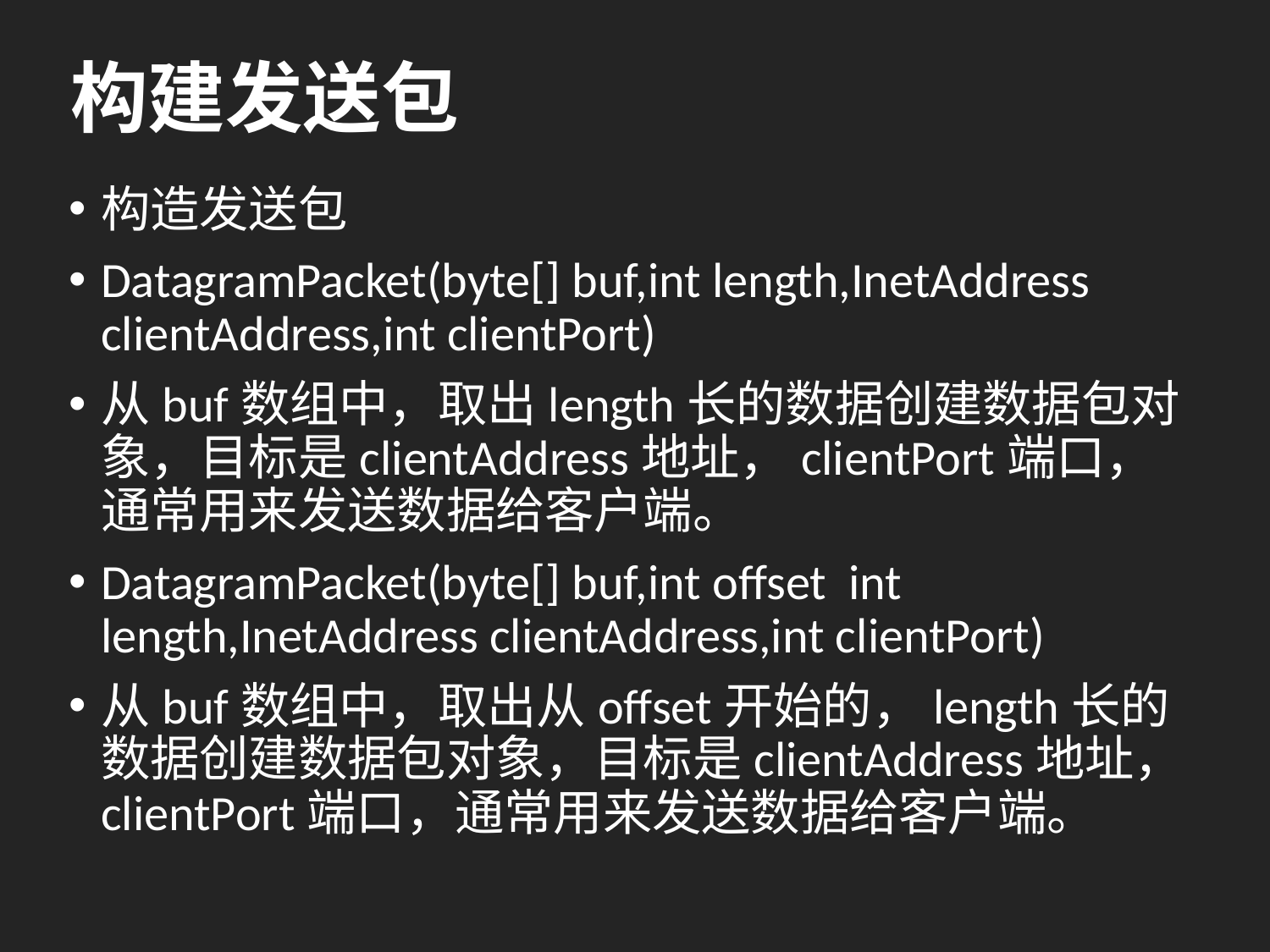

# 构建发送包
构造发送包
DatagramPacket(byte[] buf,int length,InetAddress clientAddress,int clientPort)
从buf数组中，取出length长的数据创建数据包对象，目标是clientAddress地址，clientPort端口，通常用来发送数据给客户端。
DatagramPacket(byte[] buf,int offset  int length,InetAddress clientAddress,int clientPort)
从buf数组中，取出从offset开始的，length长的数据创建数据包对象，目标是clientAddress地址，clientPort端口，通常用来发送数据给客户端。